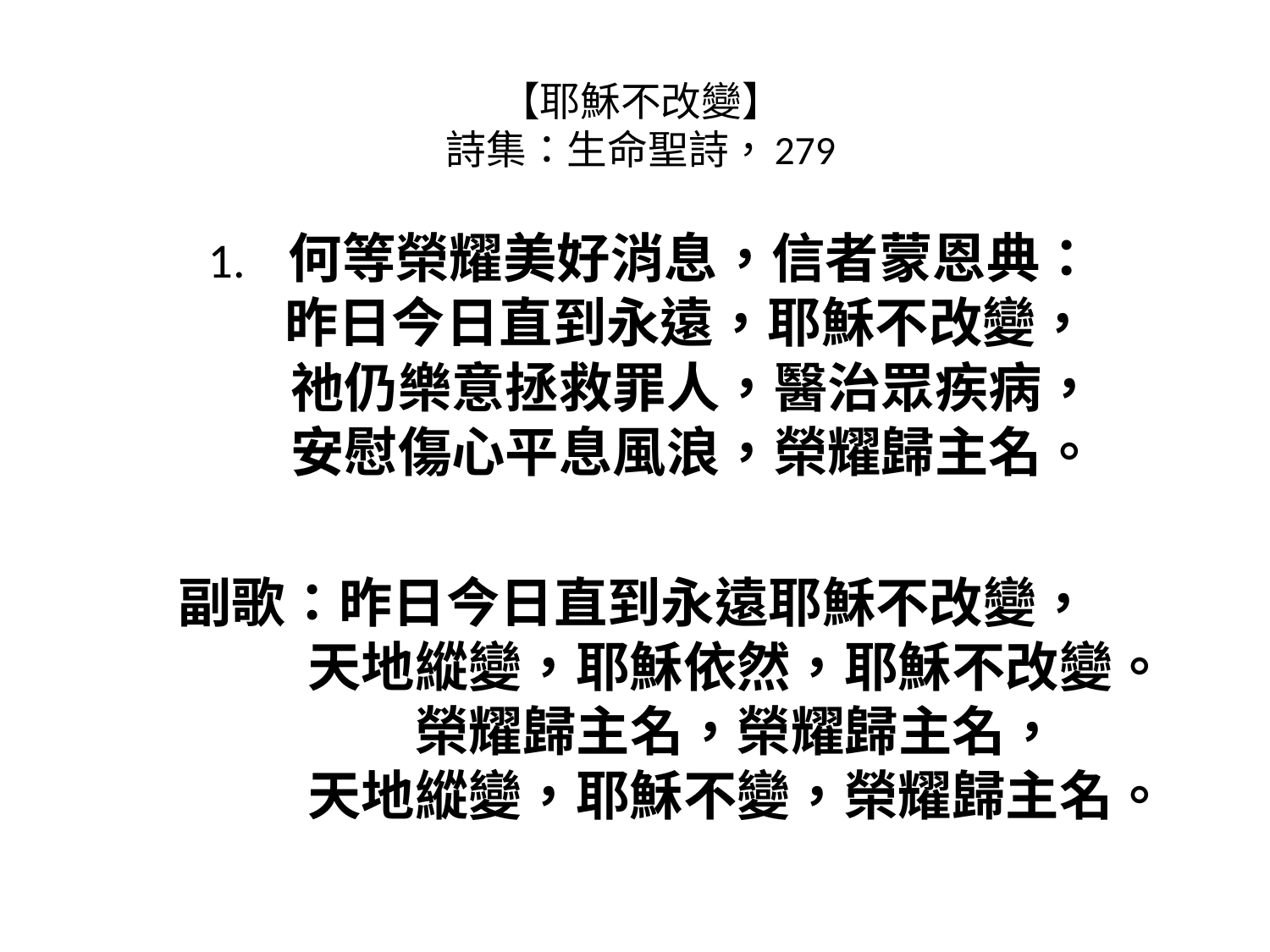

# 【耶穌不改變】 詩集：生命聖詩，279
   1.   何等榮耀美好消息，信者蒙恩典：
     昨日今日直到永遠，耶穌不改變，
      祂仍樂意拯救罪人，醫治眾疾病，
      安慰傷心平息風浪，榮耀歸主名。

副歌：昨日今日直到永遠耶穌不改變，
　　　天地縱變，耶穌依然，耶穌不改變。
　　　榮耀歸主名，榮耀歸主名，
　　　天地縱變，耶穌不變，榮耀歸主名。